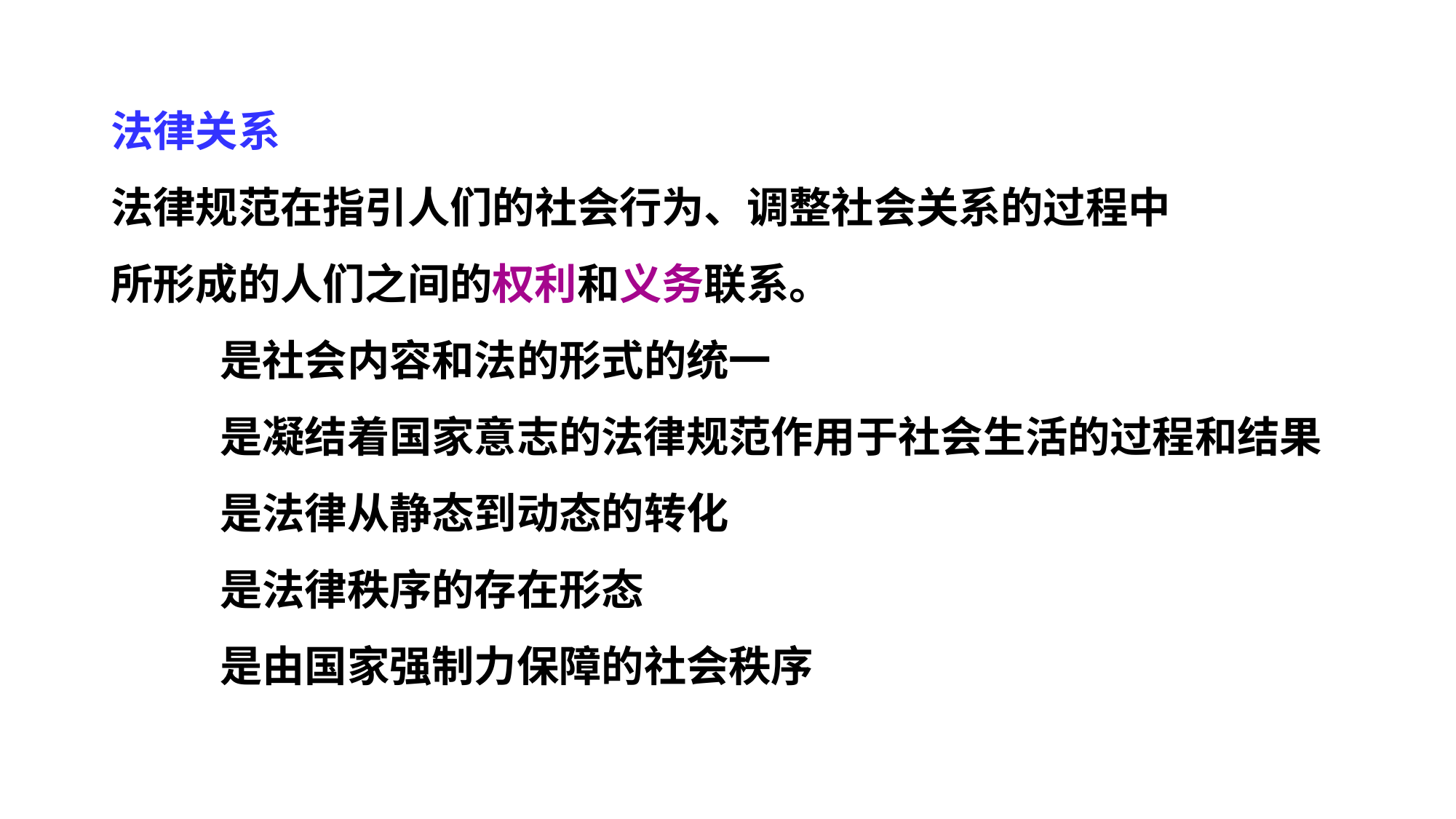

法律关系
法律规范在指引人们的社会行为、调整社会关系的过程中
所形成的人们之间的权利和义务联系。
	是社会内容和法的形式的统一
	是凝结着国家意志的法律规范作用于社会生活的过程和结果
	是法律从静态到动态的转化
	是法律秩序的存在形态
	是由国家强制力保障的社会秩序